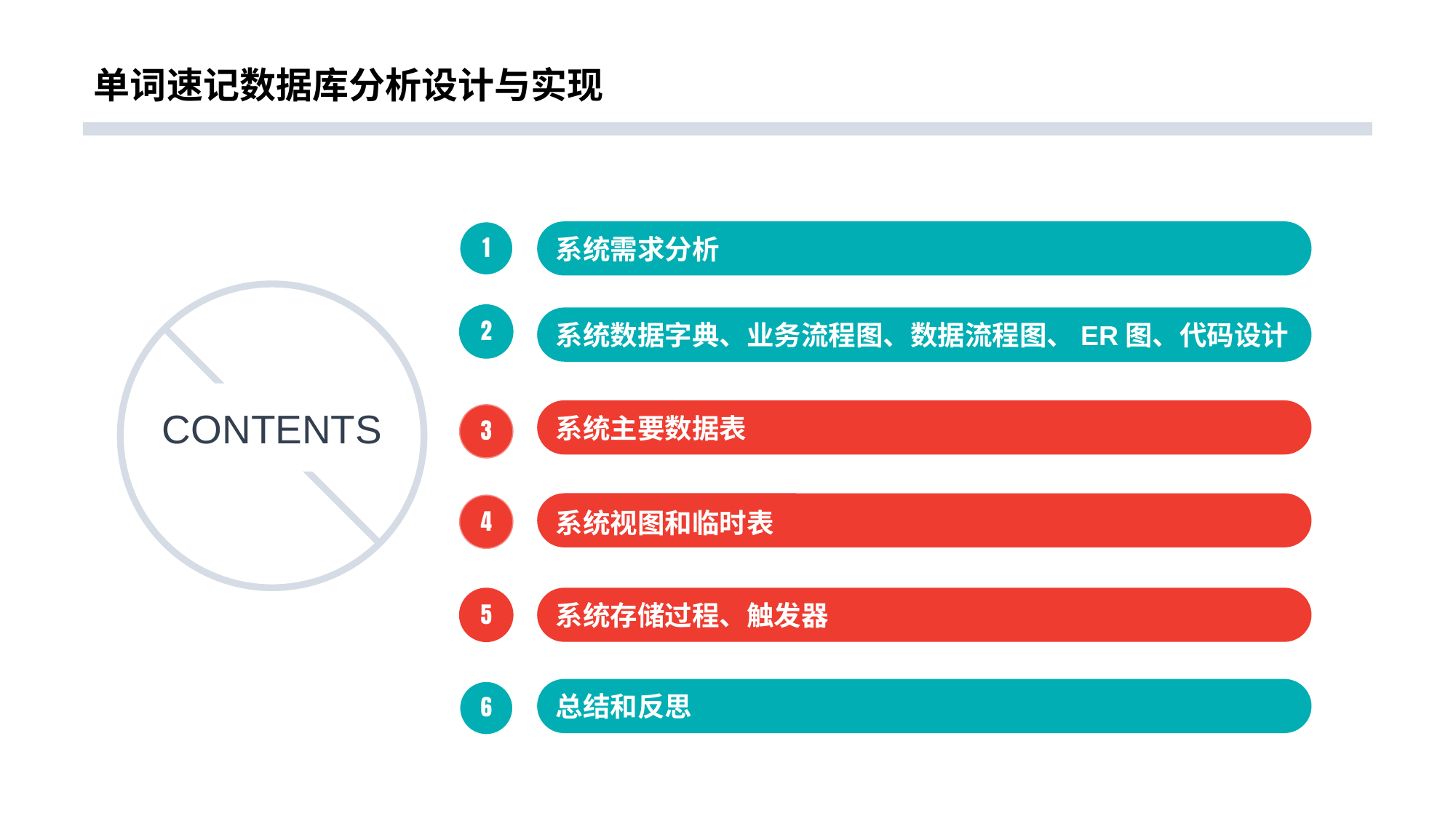

# 单词速记数据库分析设计与实现
1
系统需求分析

2
系统数据字典、业务流程图、数据流程图、ER图、代码设计
CONTENTS
系统主要数据表
3

系统视图和临时表

4
5
系统存储过程、触发器
总结和反思
6